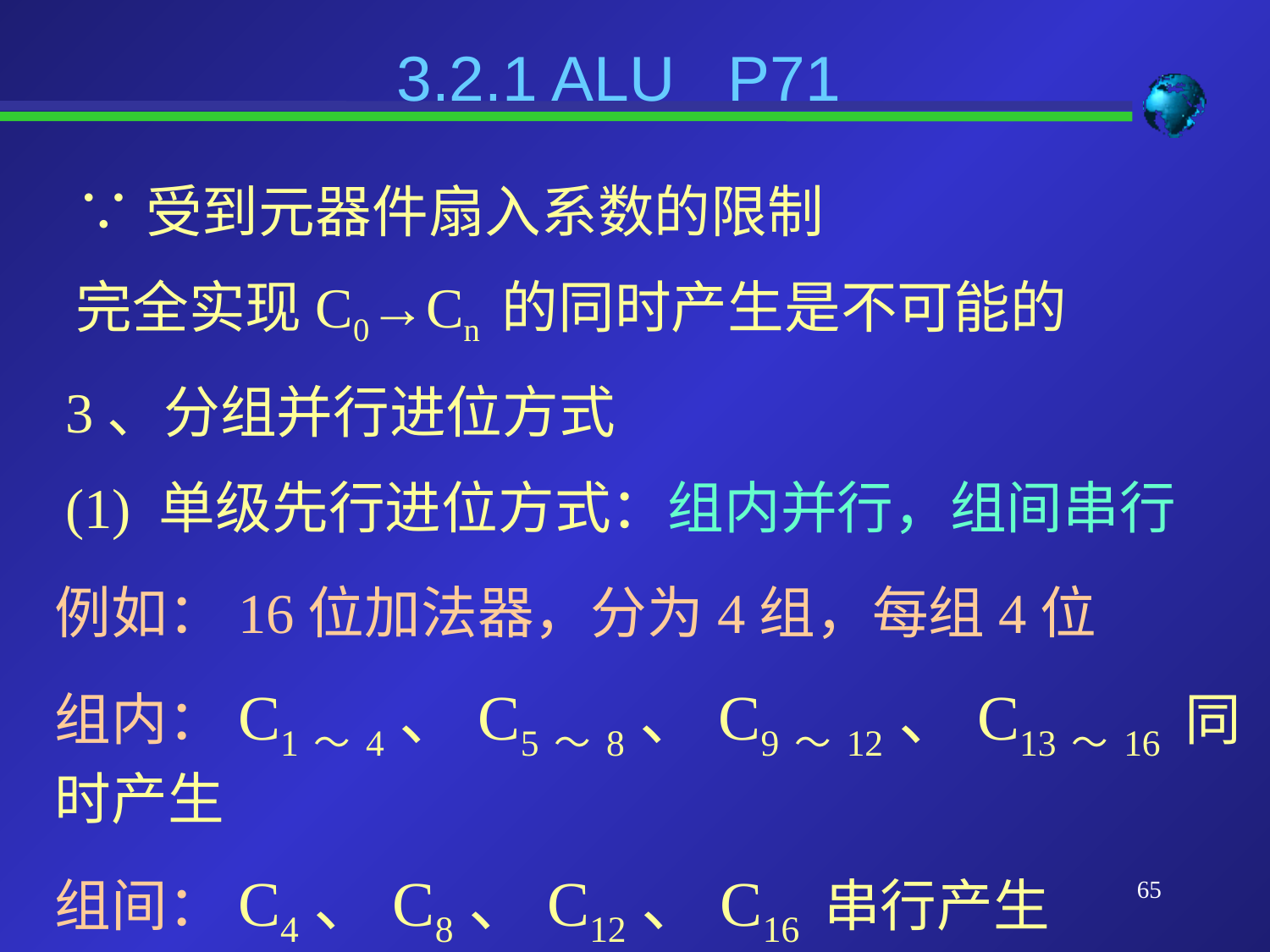

3.2.1 ALU   P71
∵受到元器件扇入系数的限制
完全实现C0→Cn 的同时产生是不可能的
3、分组并行进位方式
(1) 单级先行进位方式：组内并行，组间串行
例如：16位加法器，分为4组，每组4位
组内：C1～4、C5～8、C9～12、C13～16 同时产生
组间：C4、C8、C12、C16 串行产生

65